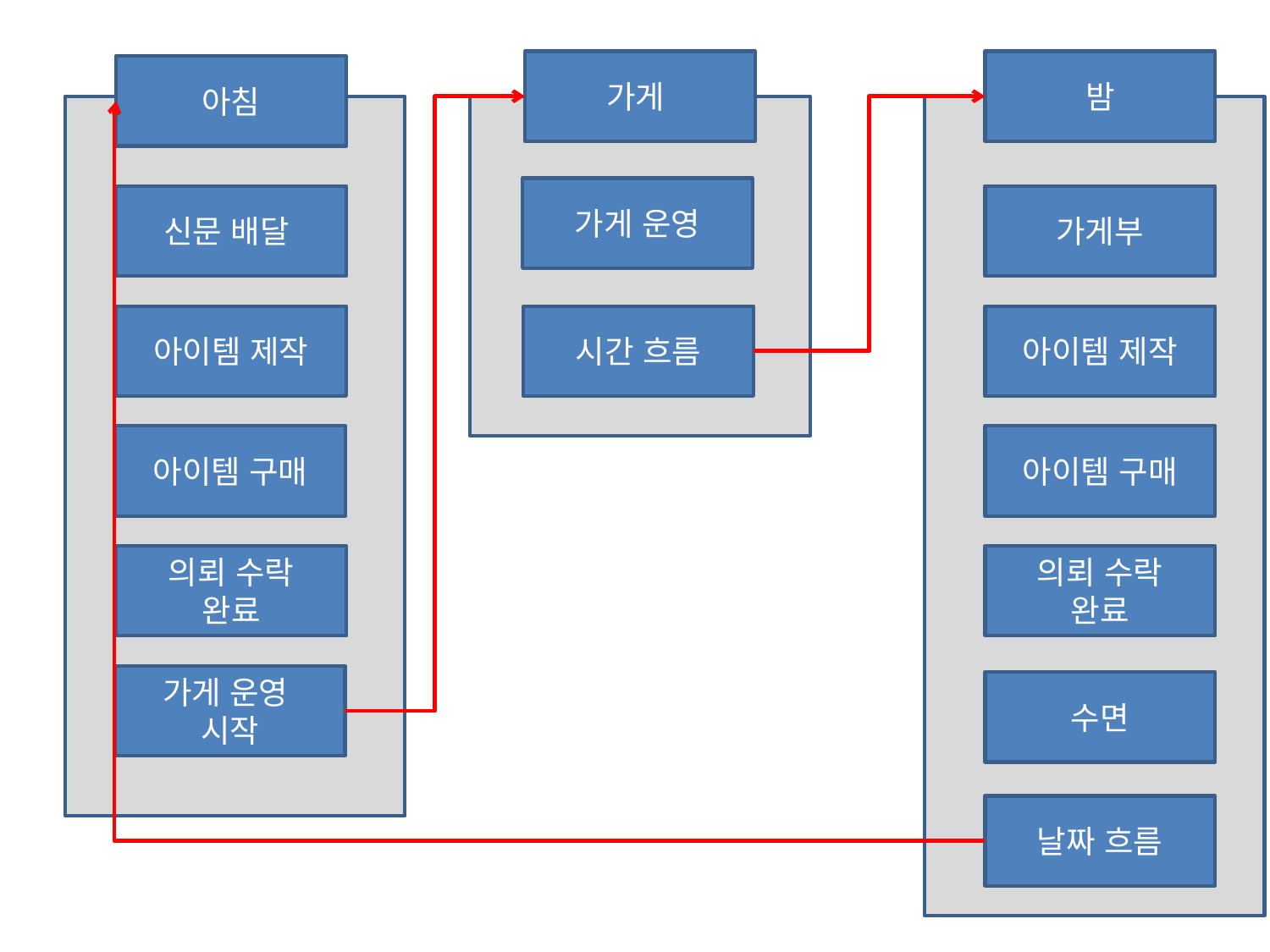

가게
밤
아침

가게 운영
신문 배달
가게부
아이템 제작
시간 흐름
아이템 제작
아이템 구매
아이템 구매
의뢰 수락
완료
의뢰 수락
완료
가게 운영
시작
수면
날짜 흐름